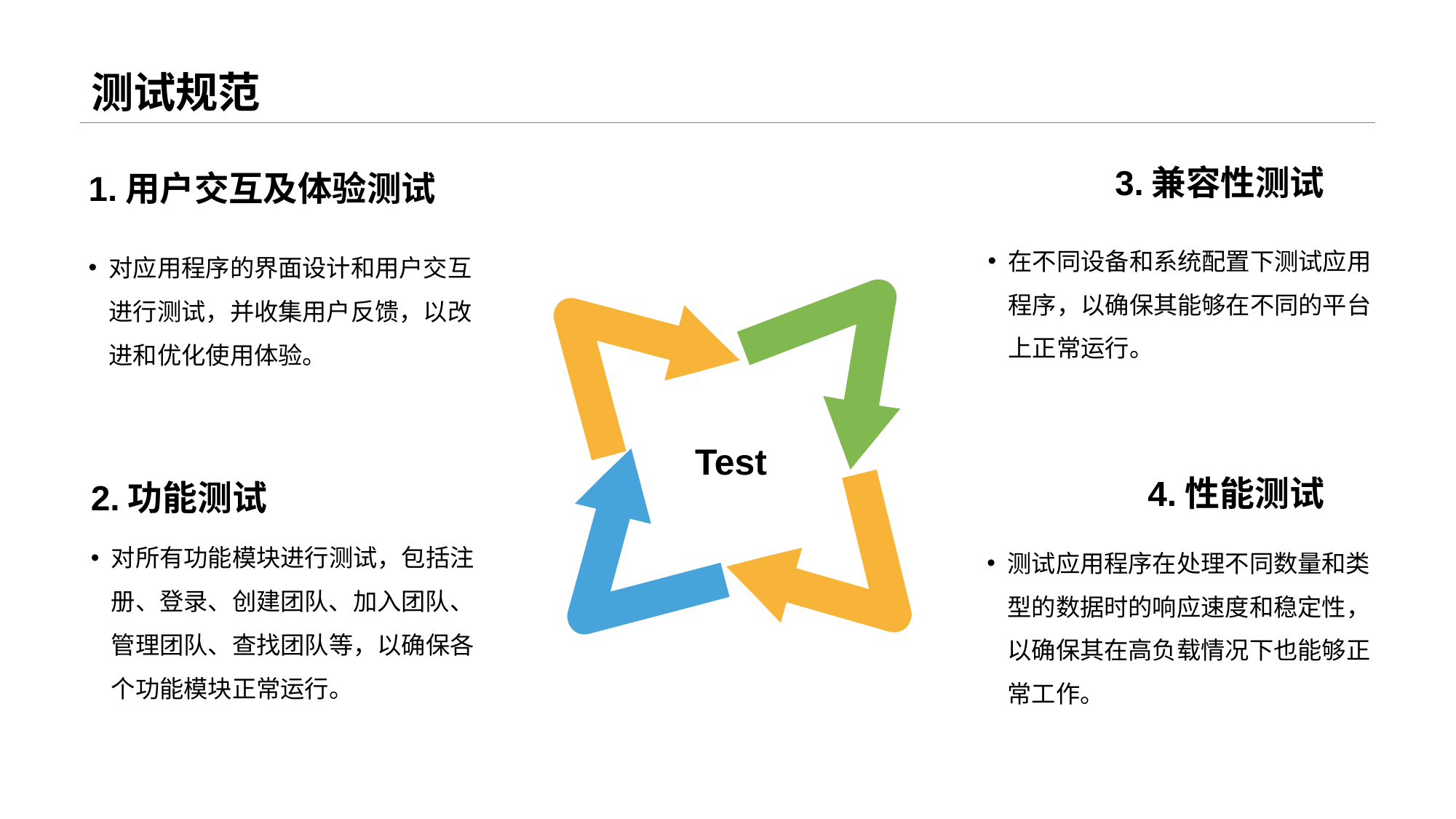

# 测试规范
3.兼容性测试
1.用户交互及体验测试
在不同设备和系统配置下测试应用程序，以确保其能够在不同的平台上正常运行。
对应用程序的界面设计和用户交互进行测试，并收集用户反馈，以改进和优化使用体验。

Test
4.性能测试
2.功能测试
对所有功能模块进行测试，包括注册、登录、创建团队、加入团队、管理团队、查找团队等，以确保各个功能模块正常运行。

测试应用程序在处理不同数量和类型的数据时的响应速度和稳定性，以确保其在高负载情况下也能够正常工作。